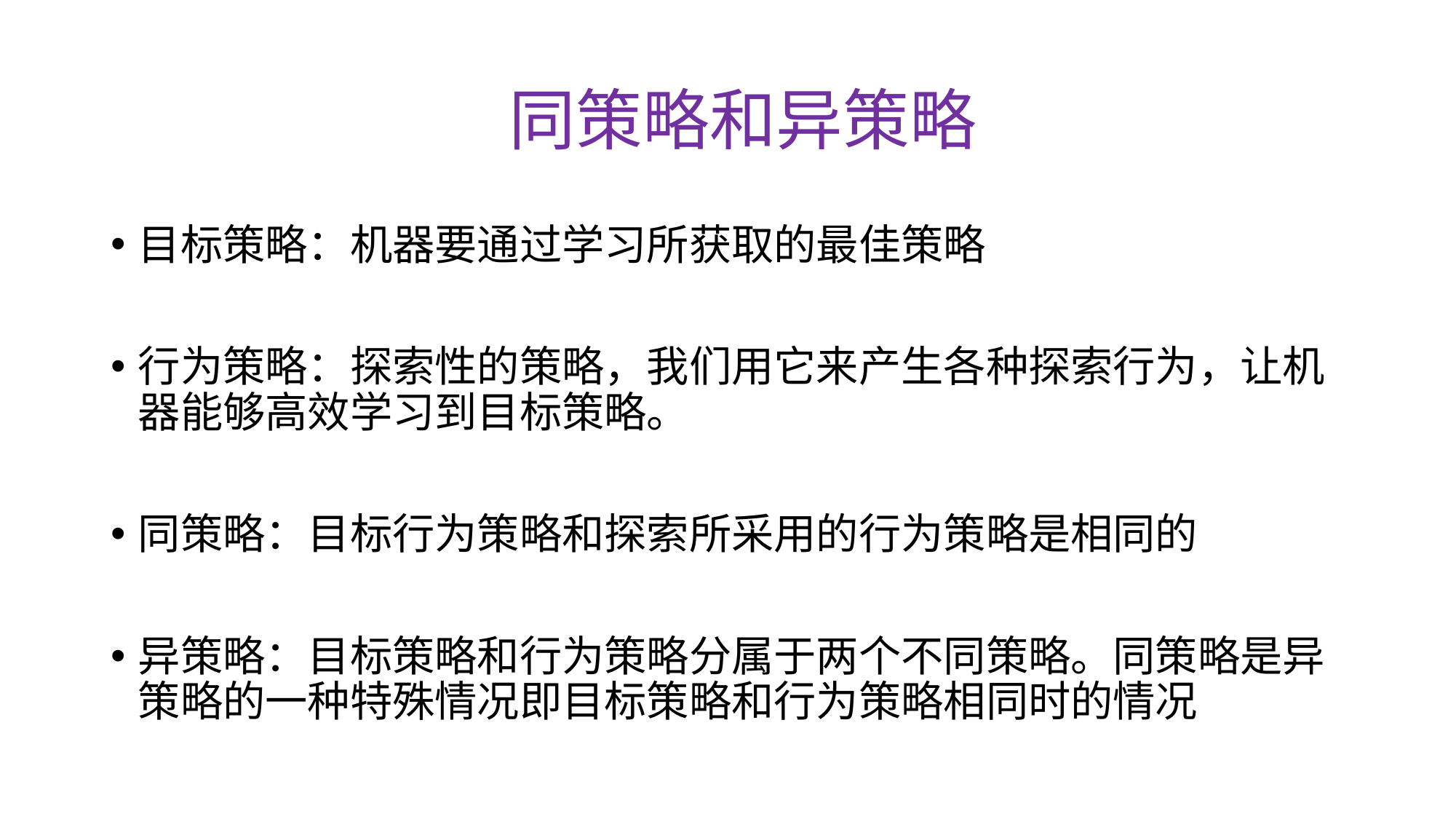

# 同策略和异策略
目标策略：机器要通过学习所获取的最佳策略

行为策略：探索性的策略，我们用它来产生各种探索行为，让机器能够高效学习到目标策略。

同策略：目标行为策略和探索所采用的行为策略是相同的

异策略：目标策略和行为策略分属于两个不同策略。同策略是异策略的一种特殊情况即目标策略和行为策略相同时的情况